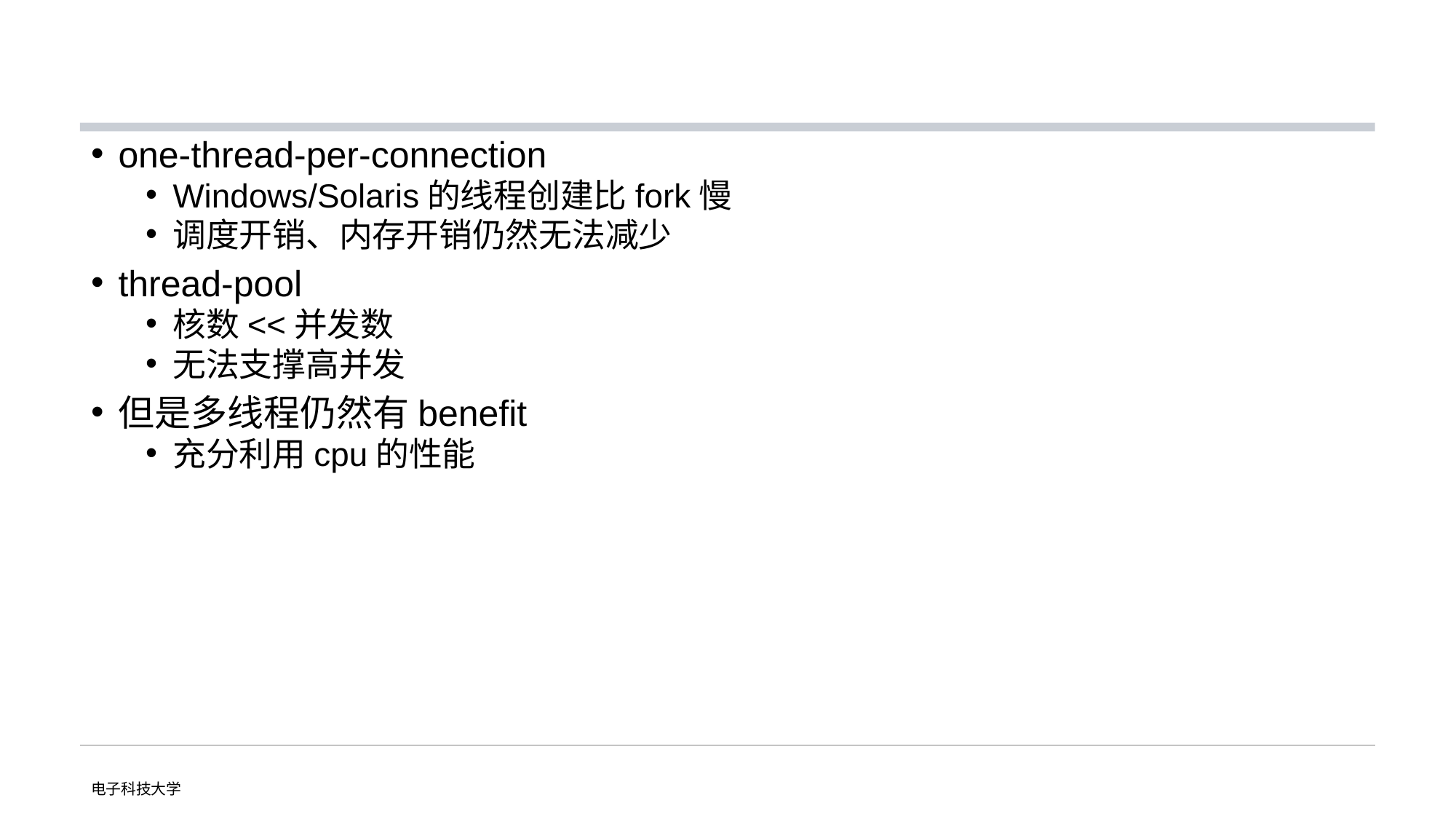

#
one-thread-per-connection
Windows/Solaris的线程创建比fork慢
调度开销、内存开销仍然无法减少
thread-pool
核数<<并发数
无法支撑高并发
但是多线程仍然有benefit
充分利用cpu的性能

电子科技大学